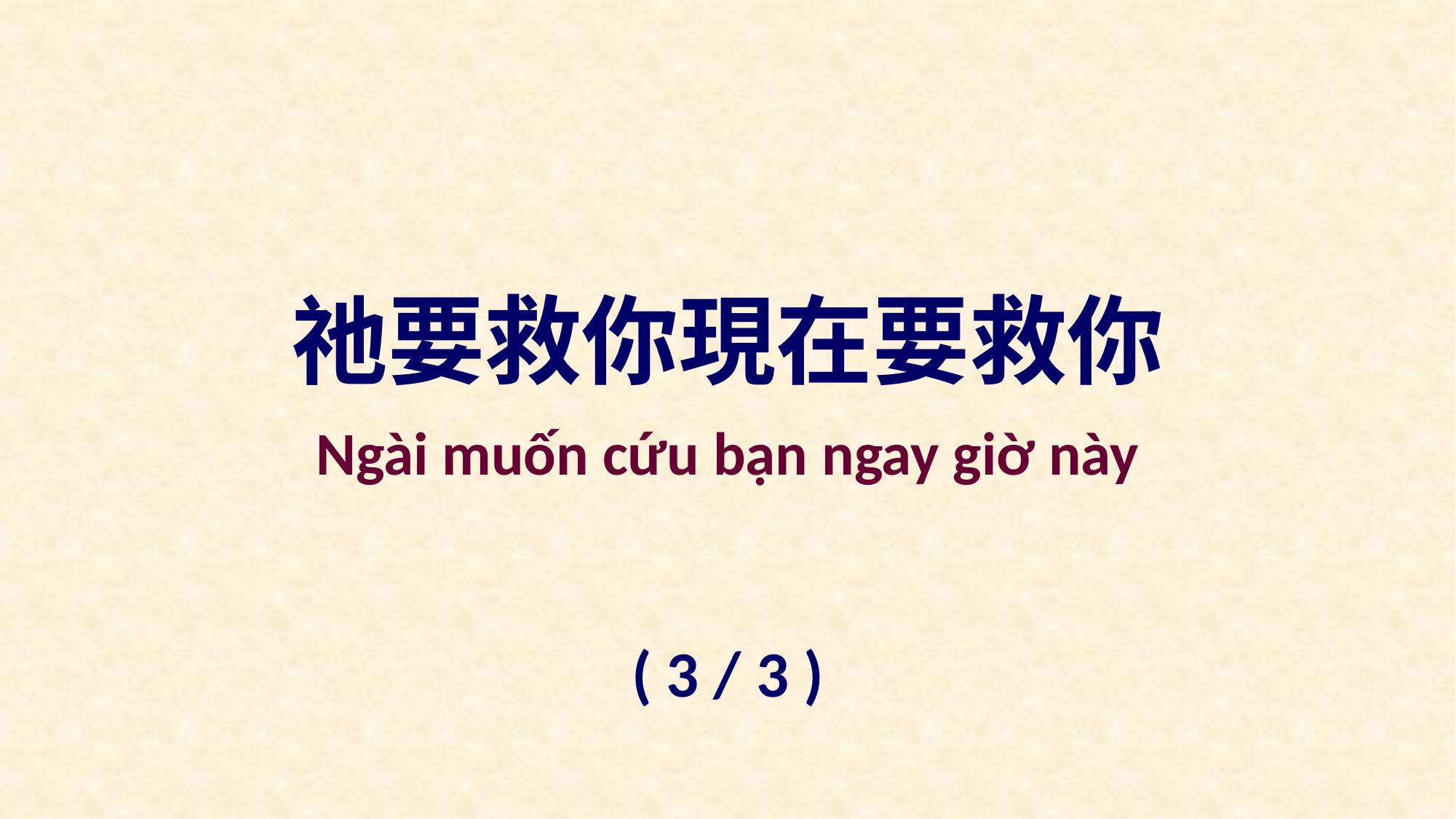

祂要救你現在要救你
Ngài muốn cứu bạn ngay giờ này
( 3 / 3 )